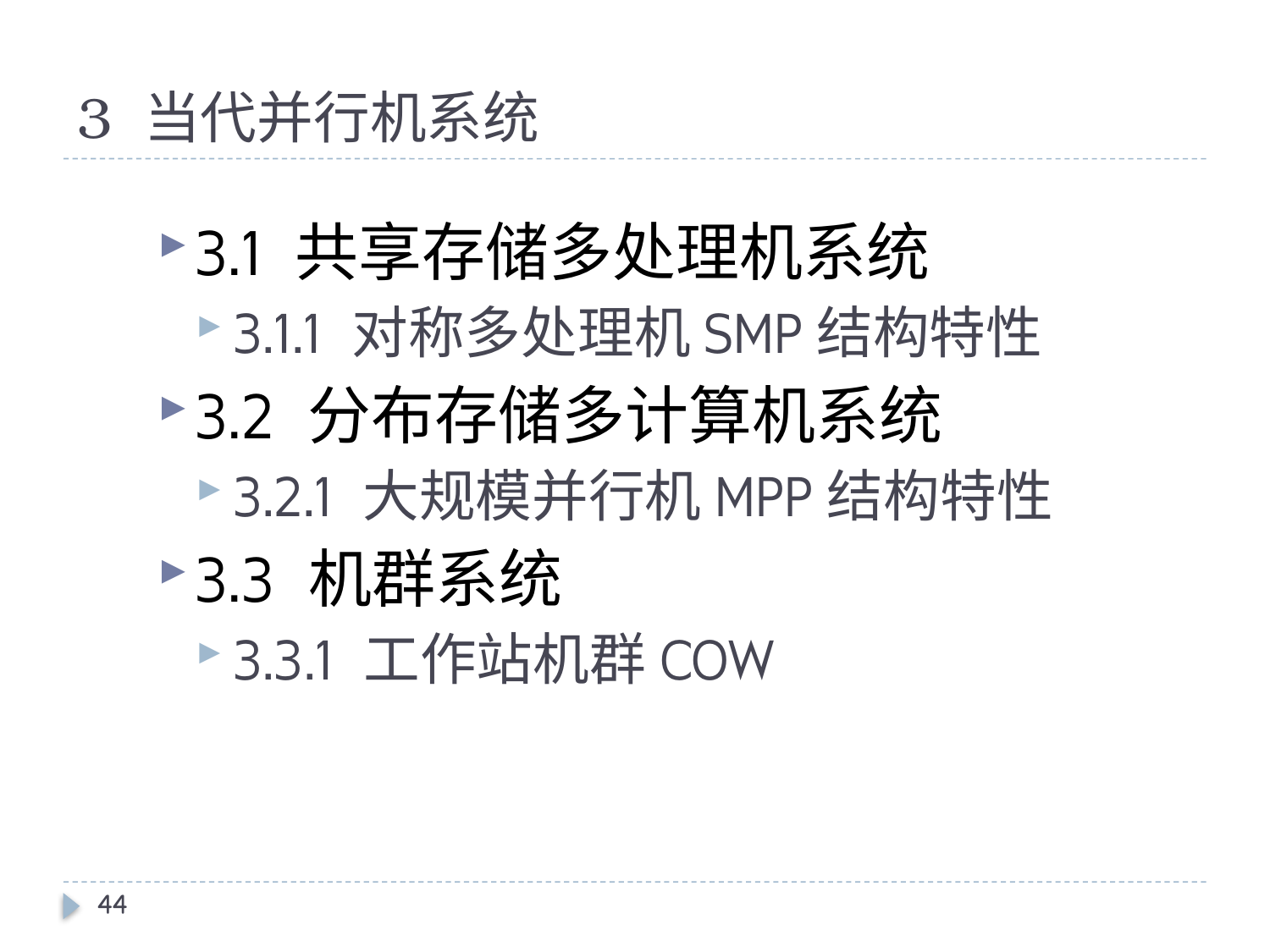

# 3 当代并行机系统
3.1 共享存储多处理机系统
3.1.1 对称多处理机SMP结构特性
3.2 分布存储多计算机系统
3.2.1 大规模并行机MPP结构特性
3.3 机群系统
3.3.1 工作站机群COW
44